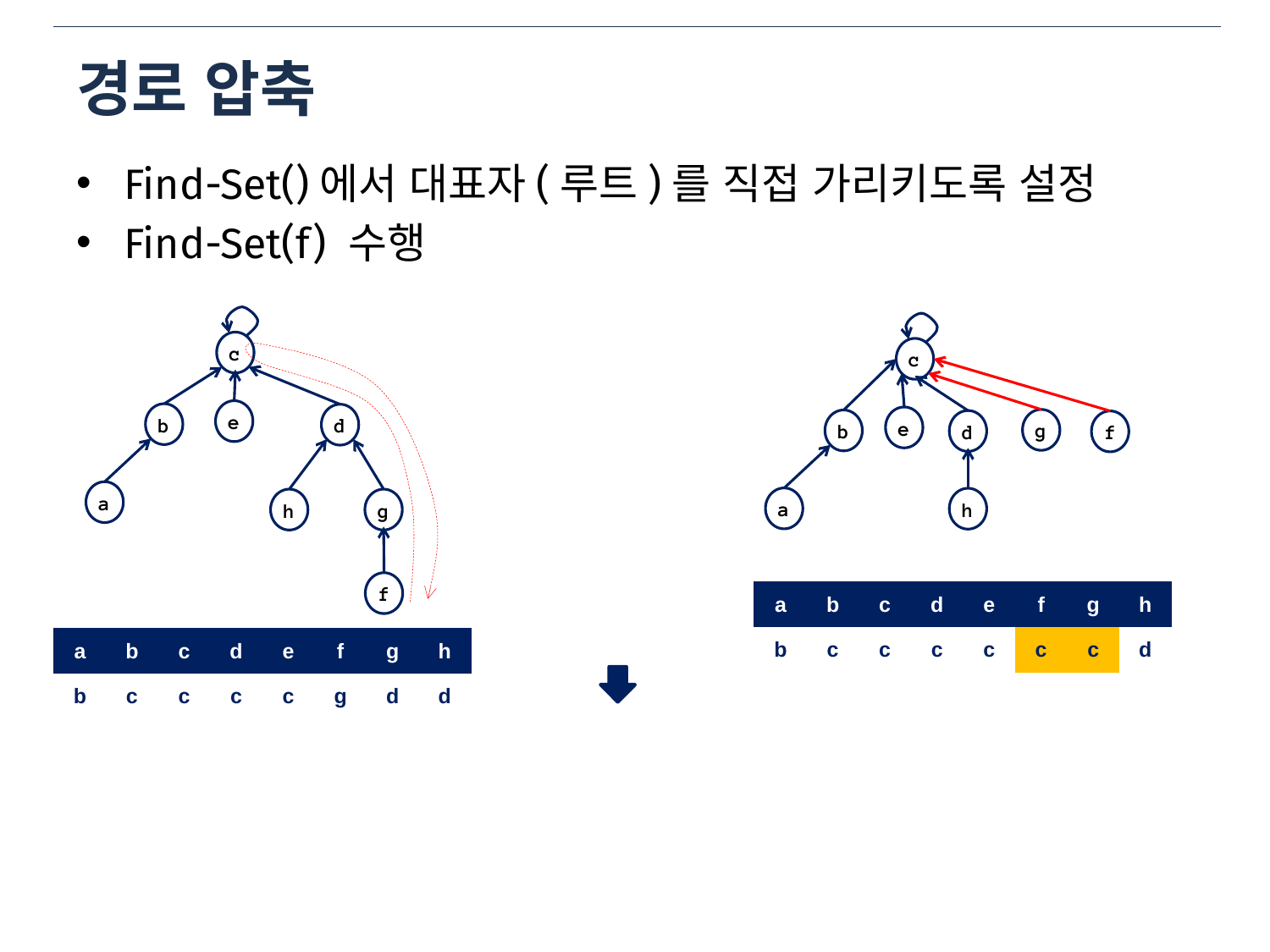

# 경로 압축
Find-Set()에서 대표자(루트)를 직접 가리키도록 설정
Find-Set(f) 수행

c
e
b
d
a
h
g
f

c
e
g
b
d
f
a
h

| a | b | c | d | e | f | g | h |
| --- | --- | --- | --- | --- | --- | --- | --- |
| b | c | c | c | c | c | c | d |
| a | b | c | d | e | f | g | h |
| --- | --- | --- | --- | --- | --- | --- | --- |
| b | c | c | c | c | g | d | d |